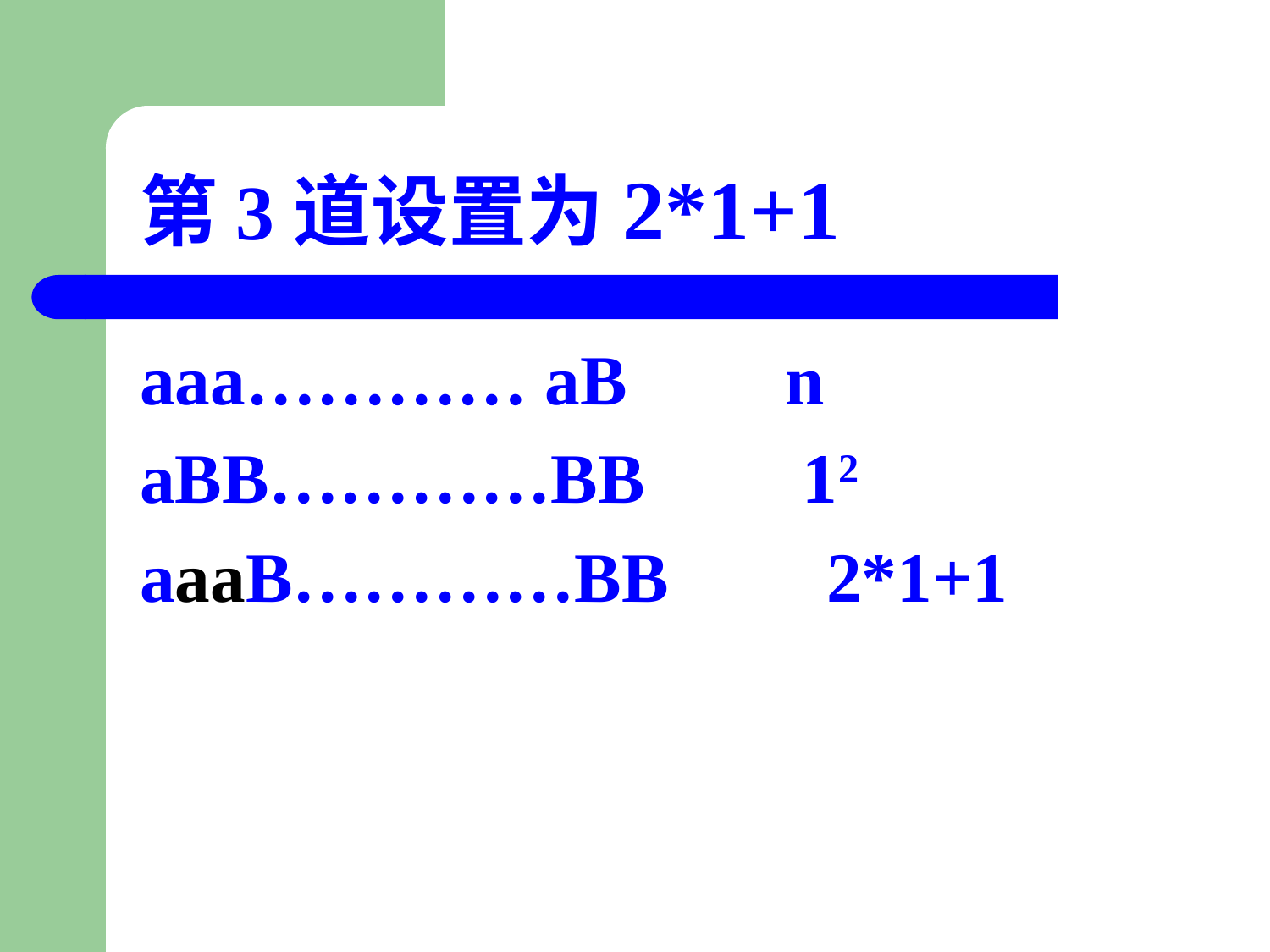

第3道设置为2*1+1
aaa………… aB         n
aBB…………BB         12
aaaB…………BB         2*1+1